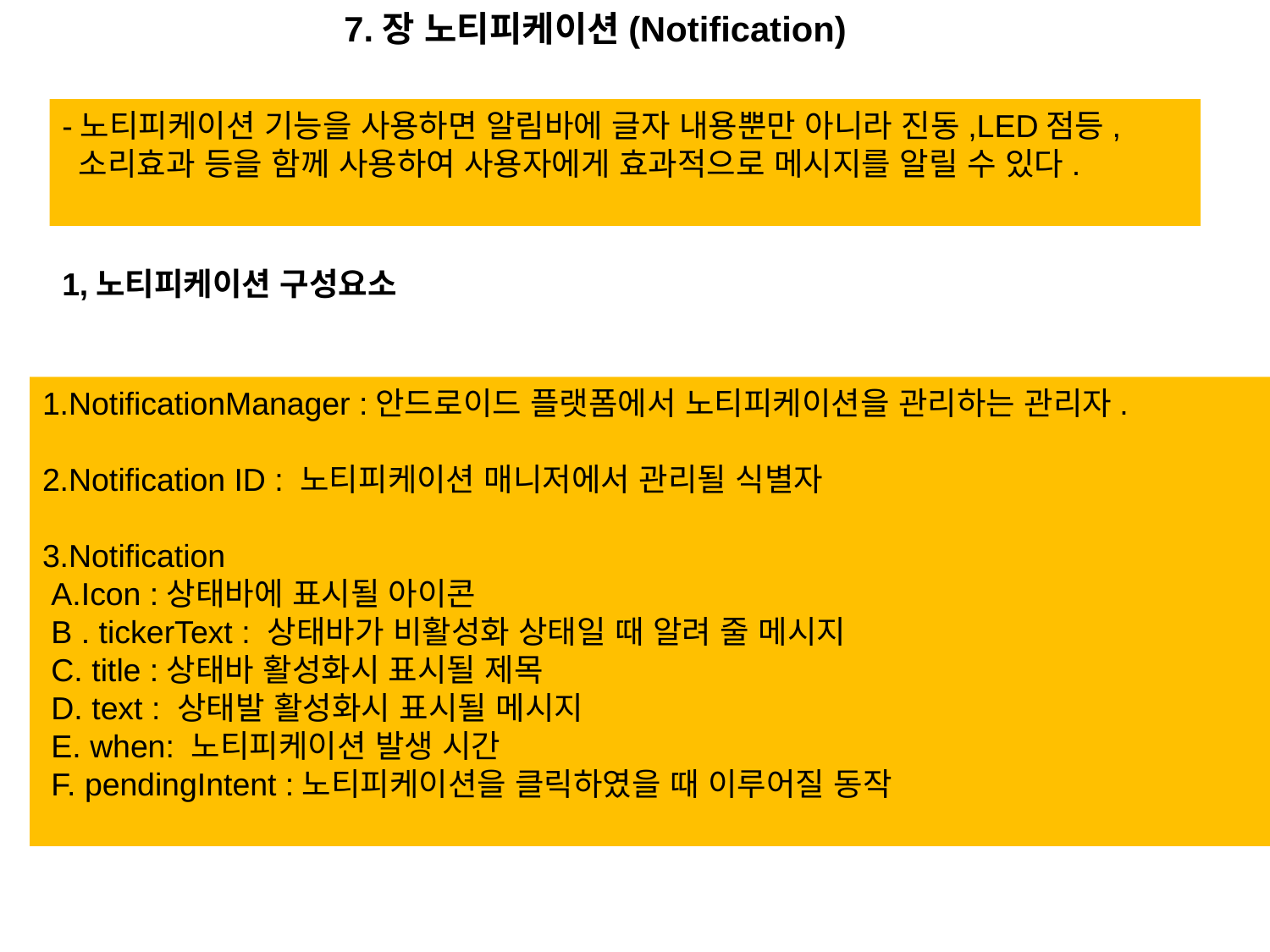

7.장 노티피케이션(Notification)
-노티피케이션 기능을 사용하면 알림바에 글자 내용뿐만 아니라 진동,LED점등,
 소리효과 등을 함께 사용하여 사용자에게 효과적으로 메시지를 알릴 수 있다.

1,노티피케이션 구성요소
1.NotificationManager :안드로이드 플랫폼에서 노티피케이션을 관리하는 관리자.

2.Notification ID : 노티피케이션 매니저에서 관리될 식별자

3.Notification
 A.Icon :상태바에 표시될 아이콘
 B . tickerText : 상태바가 비활성화 상태일 때 알려 줄 메시지
 C. title :상태바 활성화시 표시될 제목
 D. text : 상태발 활성화시 표시될 메시지
 E. when: 노티피케이션 발생 시간
 F. pendingIntent :노티피케이션을 클릭하였을 때 이루어질 동작